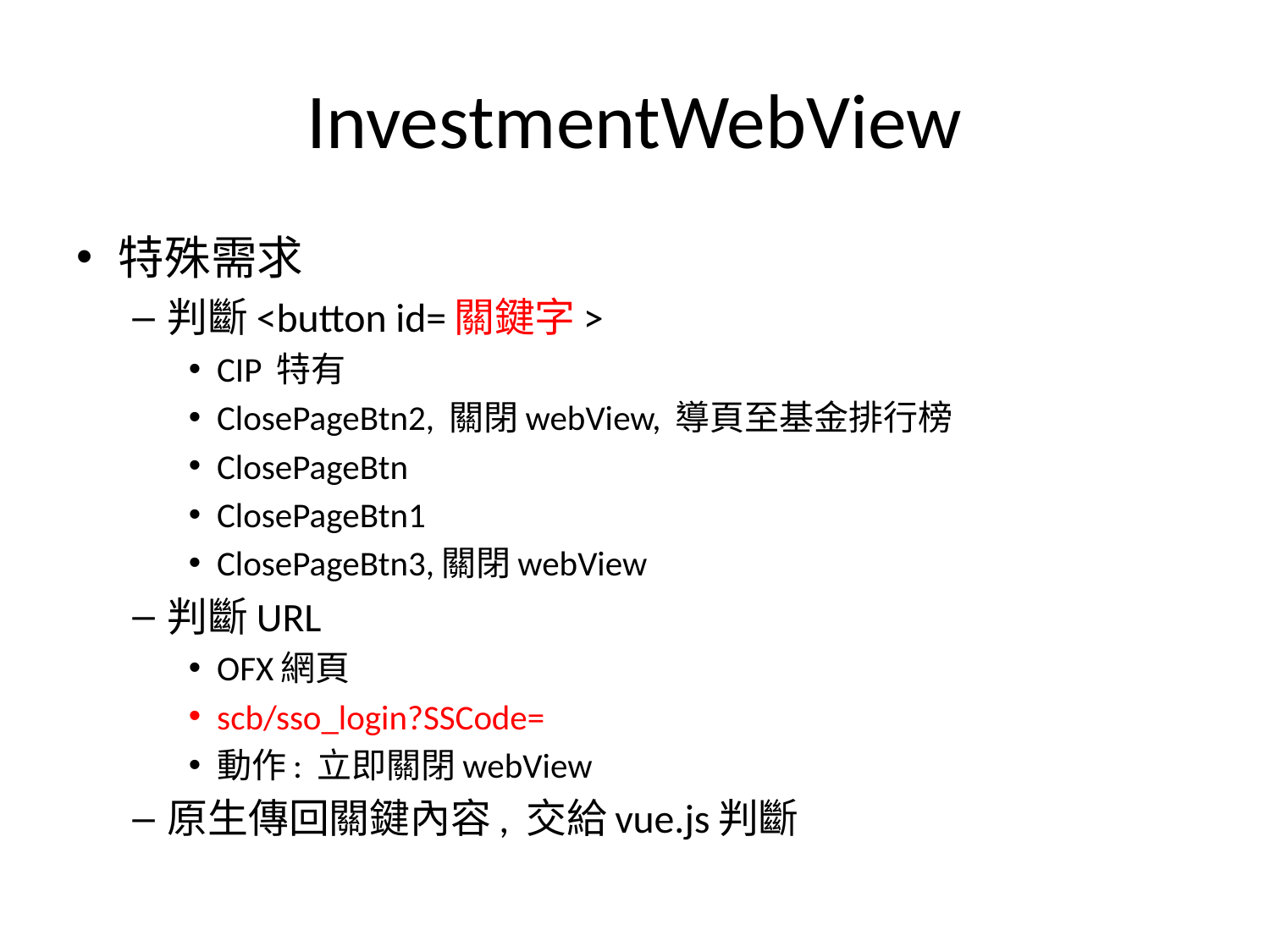

# InvestmentWebView
特殊需求
判斷<button id=關鍵字>
CIP 特有
ClosePageBtn2, 關閉webView, 導頁至基金排行榜
ClosePageBtn
ClosePageBtn1
ClosePageBtn3,關閉webView
判斷URL
OFX網頁
scb/sso_login?SSCode=
動作: 立即關閉webView
原生傳回關鍵內容, 交給vue.js判斷